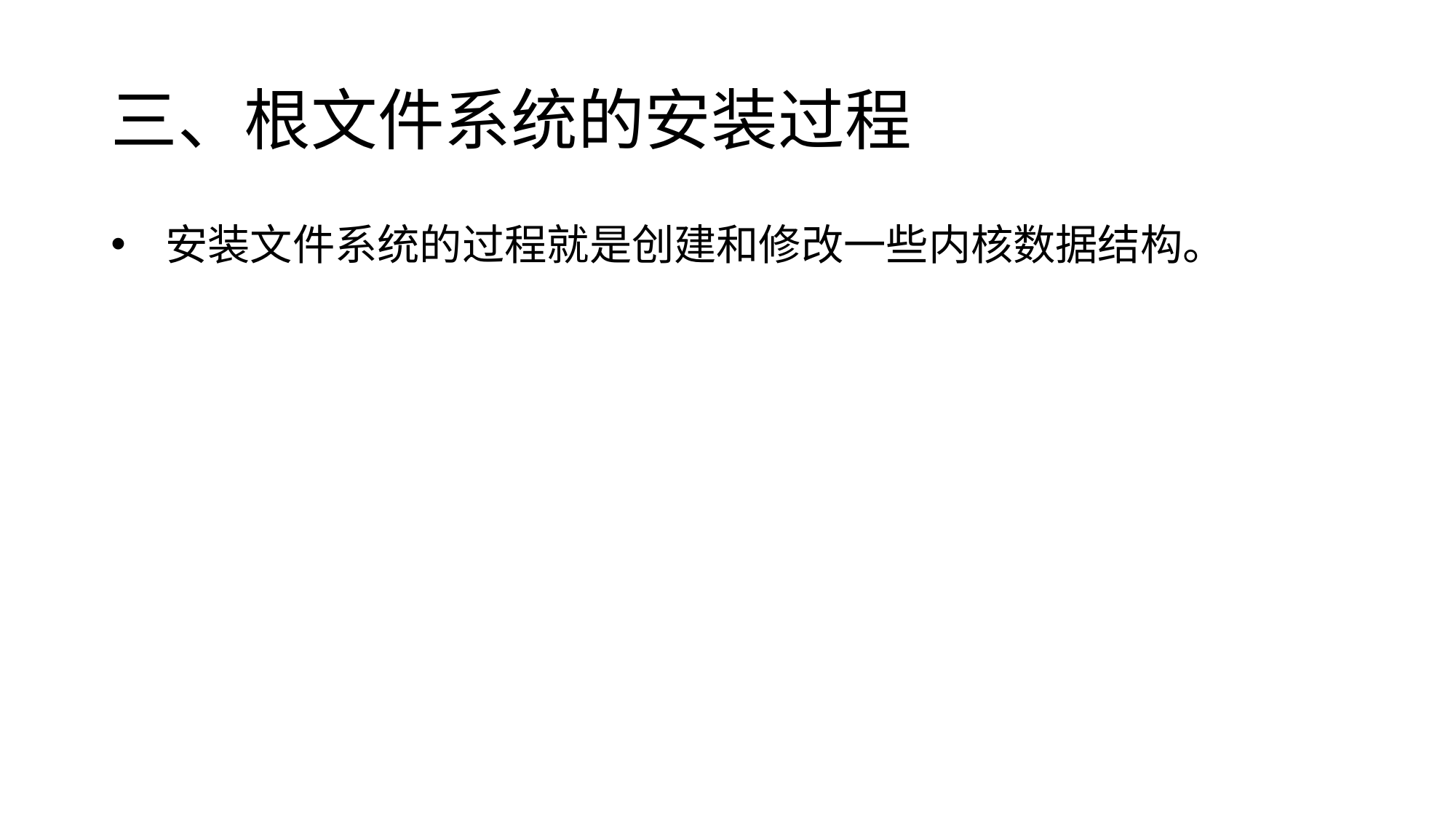

# 三、根文件系统的安装过程
安装文件系统的过程就是创建和修改一些内核数据结构。